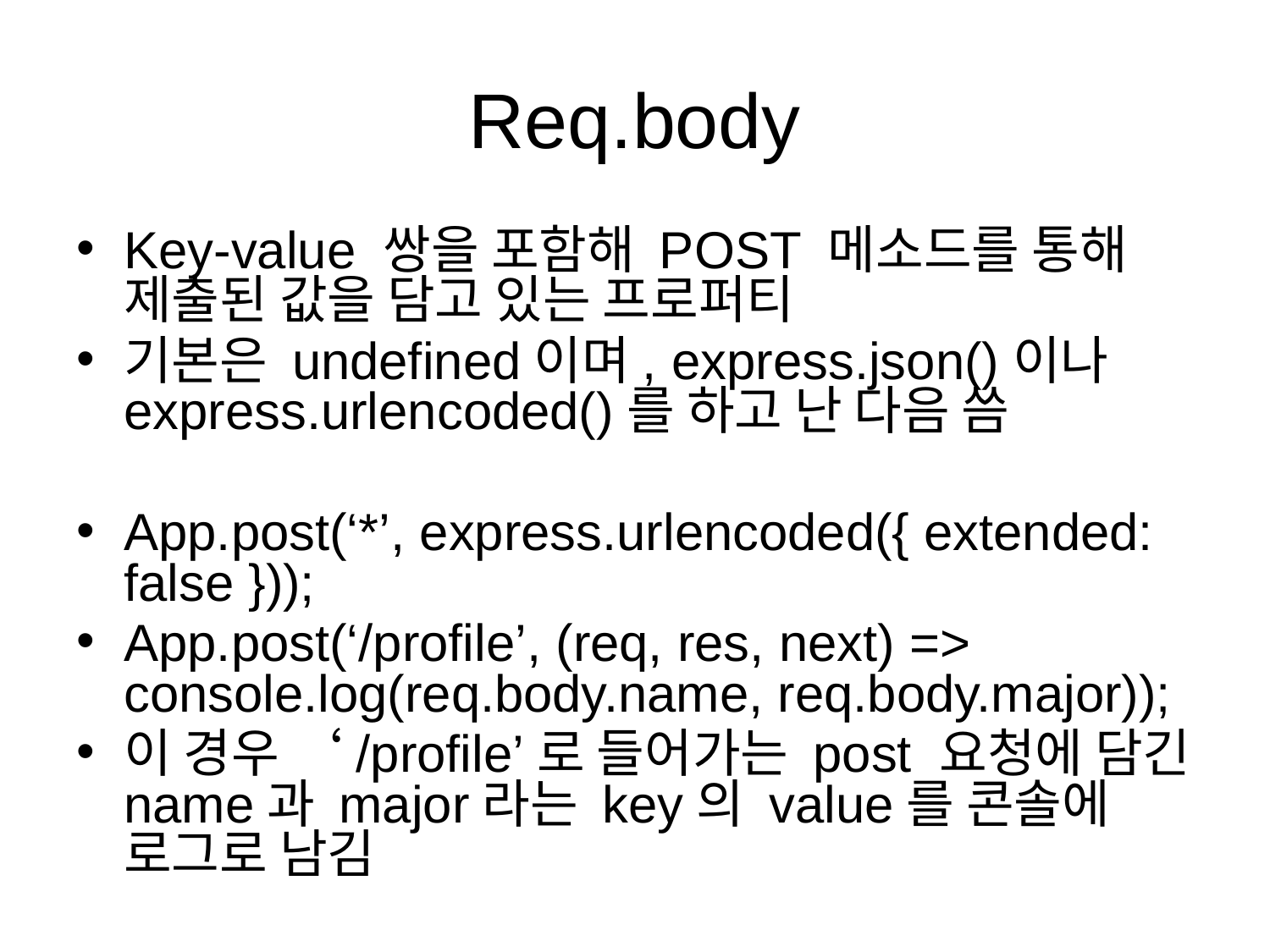

# Req.body
Key-value 쌍을 포함해 POST 메소드를 통해 제출된 값을 담고 있는 프로퍼티
기본은 undefined이며, express.json()이나 express.urlencoded()를 하고 난 다음 씀

App.post(‘*’, express.urlencoded({ extended: false }));
App.post(‘/profile’, (req, res, next) => console.log(req.body.name, req.body.major));
이 경우 ‘/profile’로 들어가는 post 요청에 담긴 name과 major라는 key의 value를 콘솔에 로그로 남김